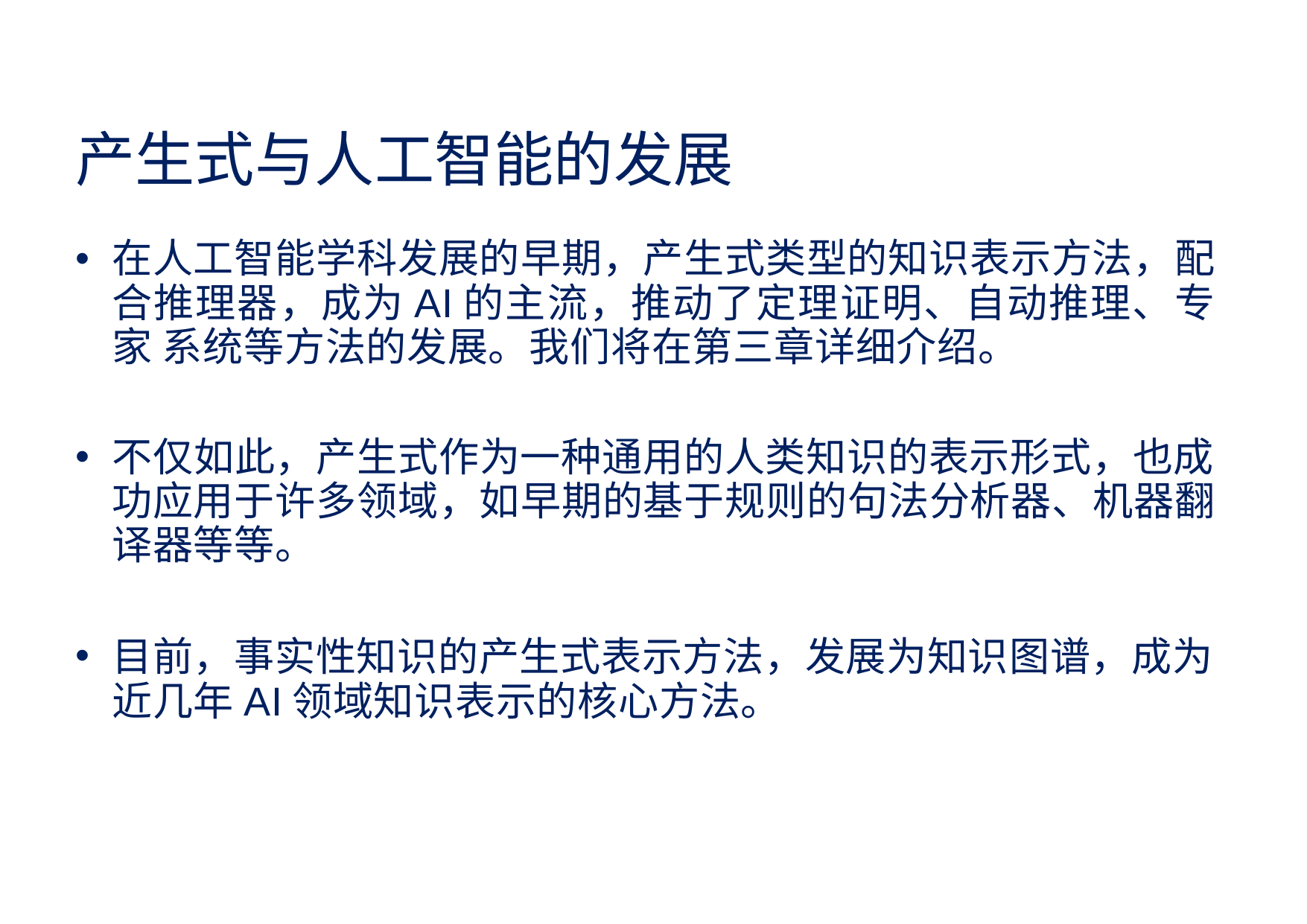

# 产生式与人工智能的发展
在人工智能学科发展的早期，产生式类型的知识表示方法，配 合推理器，成为AI的主流，推动了定理证明、自动推理、专家 系统等方法的发展。我们将在第三章详细介绍。

不仅如此，产生式作为一种通用的人类知识的表示形式，也成 功应用于许多领域，如早期的基于规则的句法分析器、机器翻 译器等等。

目前，事实性知识的产生式表示方法，发展为知识图谱，成为 近几年AI领域知识表示的核心方法。
61